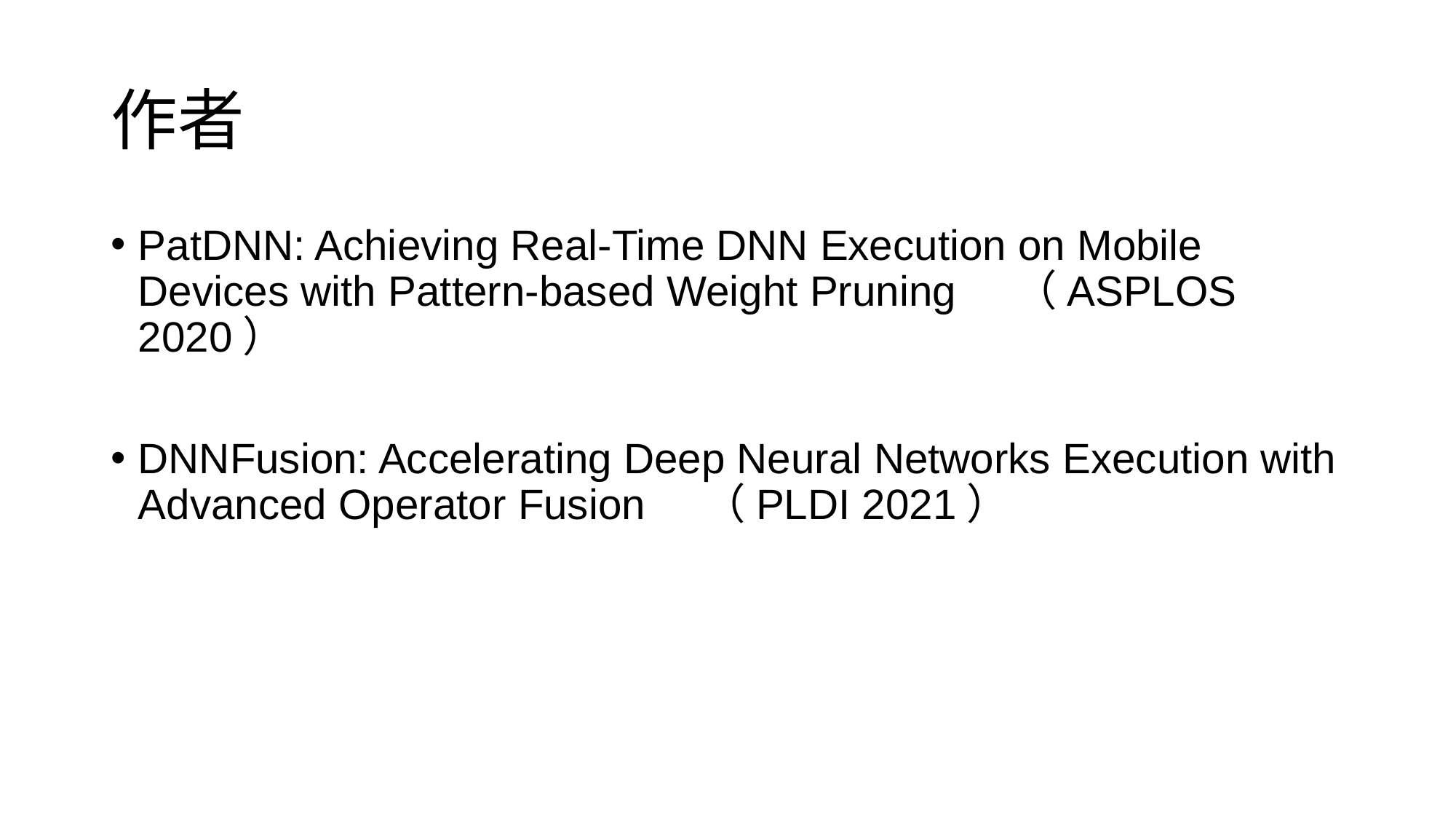

# 作者
PatDNN: Achieving Real-Time DNN Execution on Mobile Devices with Pattern-based Weight Pruning    （ASPLOS 2020）

DNNFusion: Accelerating Deep Neural Networks Execution with Advanced Operator Fusion    （PLDI 2021）